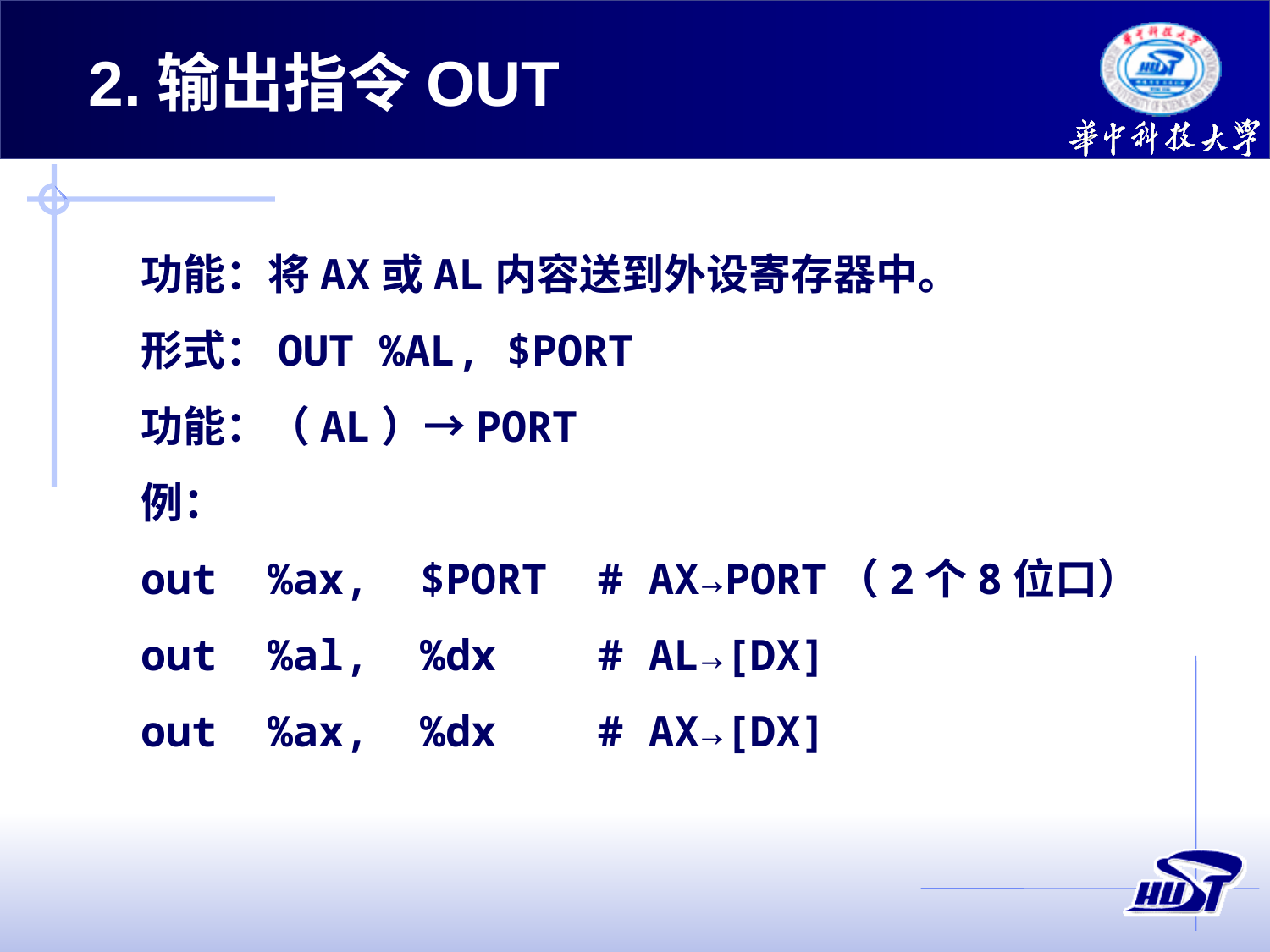

2.输出指令OUT
功能：将AX或AL内容送到外设寄存器中。
形式：OUT %AL, $PORT
功能：（AL）→PORT
例：
out  %ax,  $PORT  # AX→PORT（2个8位口）
out  %al,  %dx    # AL→[DX]
out  %ax,  %dx    # AX→[DX]